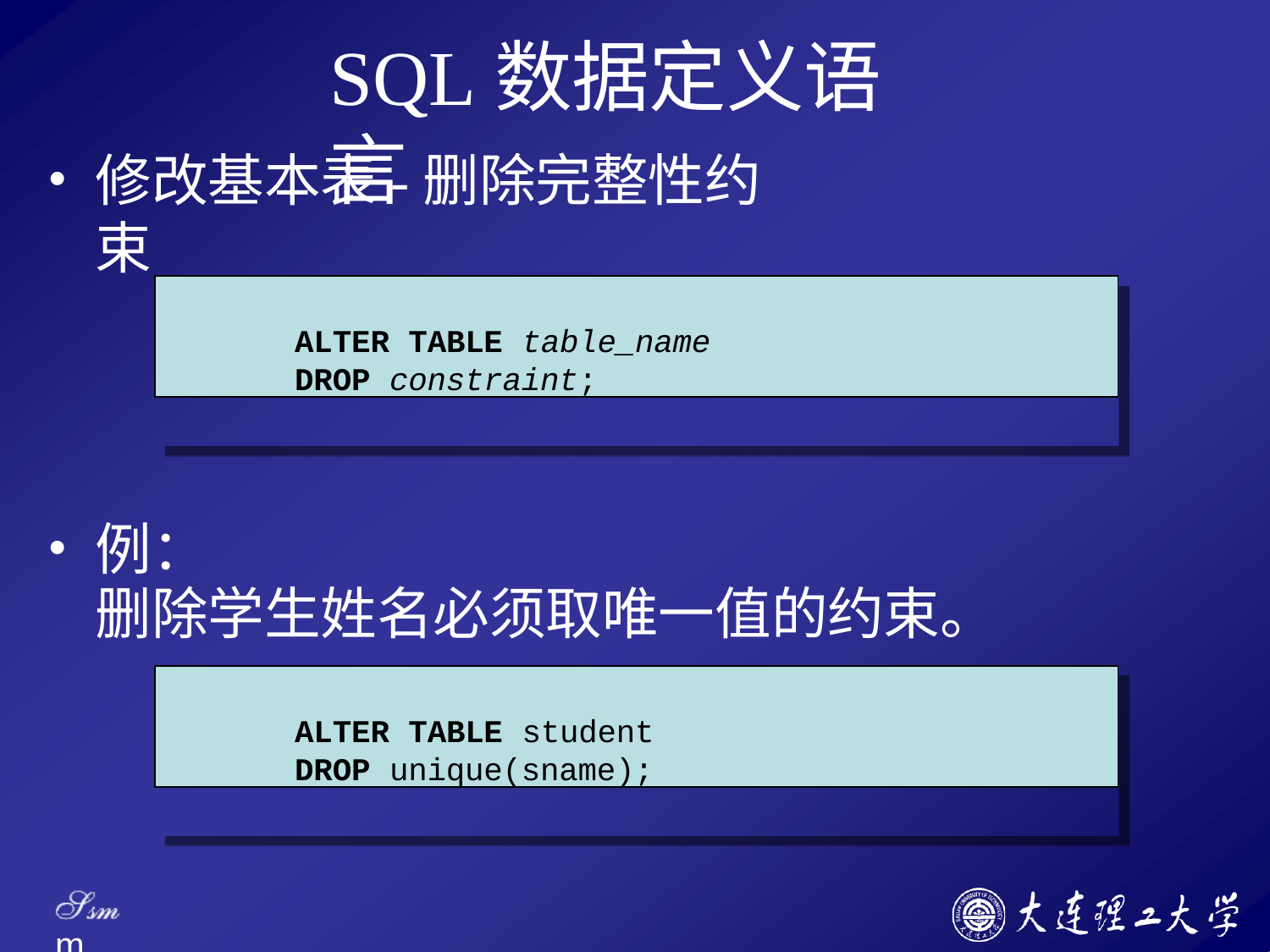

# SQL数据定义语言
修改基本表-删除完整性约束

ALTER TABLE table_name
DROP constraint;

例：
删除学生姓名必须取唯一值的约束。

ALTER TABLE student
DROP unique(sname);

Ssm